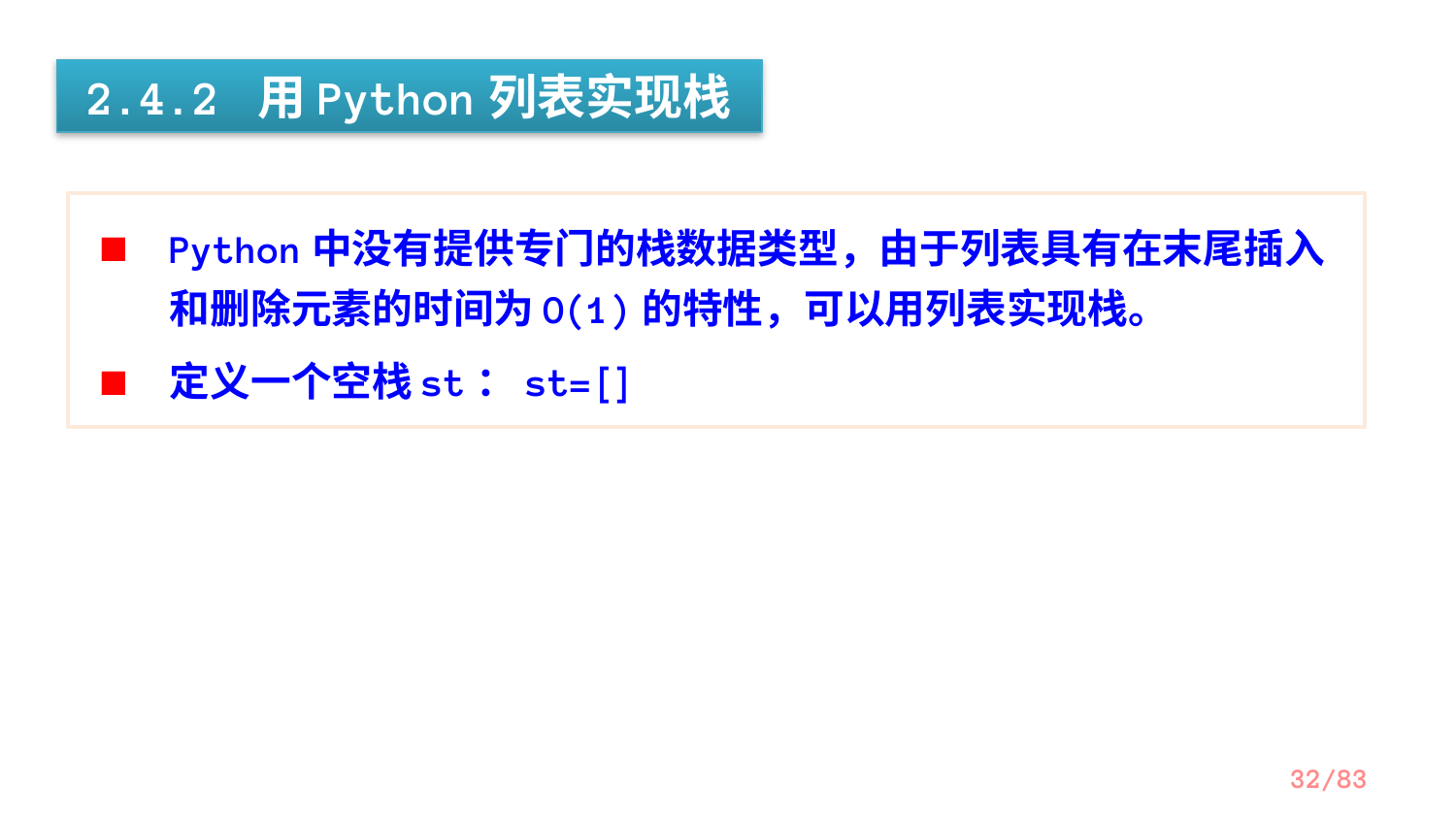

2.4.2 用Python列表实现栈
Python中没有提供专门的栈数据类型，由于列表具有在末尾插入和删除元素的时间为O(1)的特性，可以用列表实现栈。
定义一个空栈st：st=[]
32/83